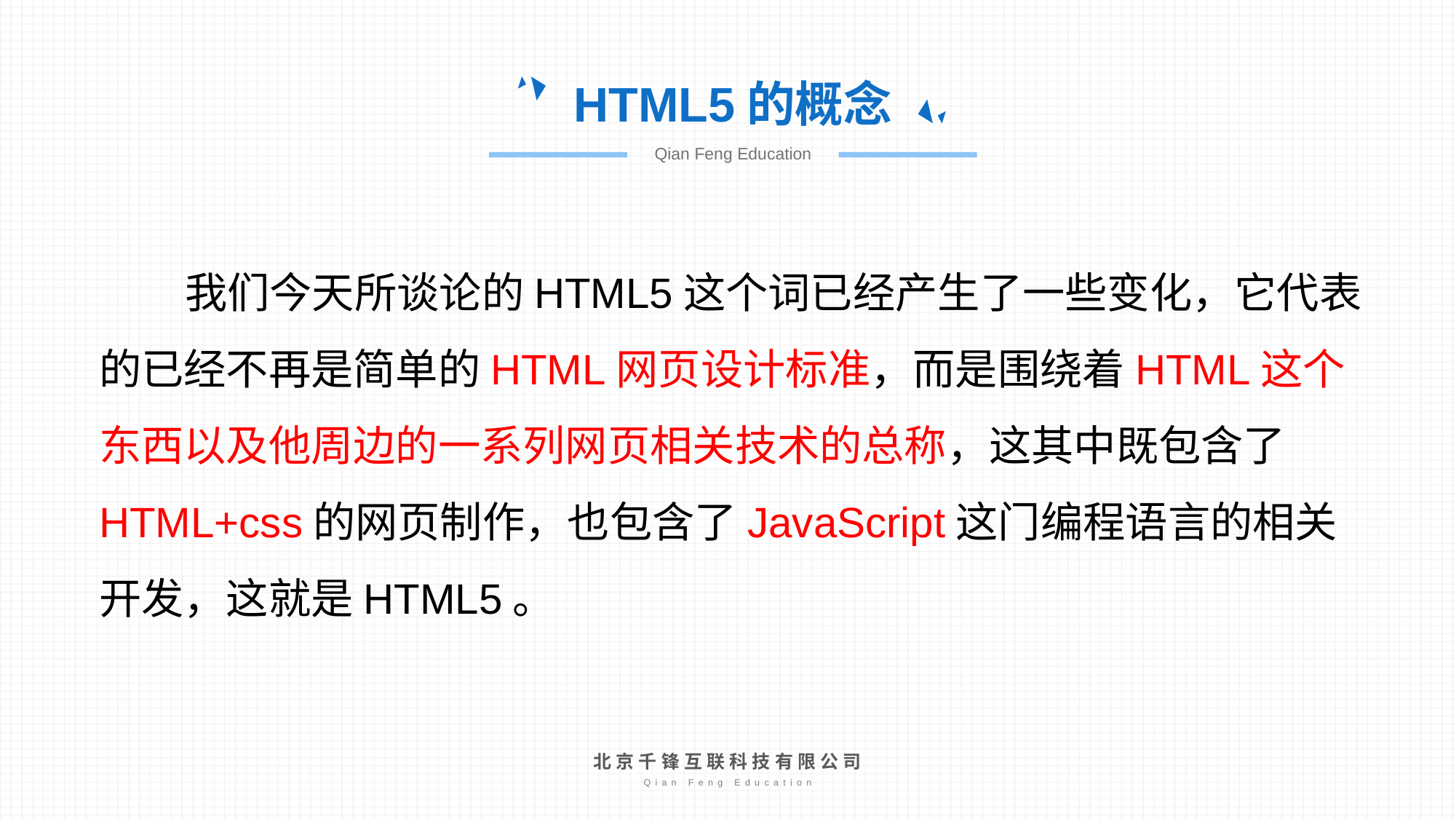

HTML5的概念

Qian Feng Education

我们今天所谈论的HTML5这个词已经产生了一些变化，它代表的已经不再是简单的HTML网页设计标准，而是围绕着HTML这个东西以及他周边的一系列网页相关技术的总称，这其中既包含了HTML+css的网页制作，也包含了JavaScript这门编程语言的相关开发，这就是HTML5。
北京千锋互联科技有限公司
Qian Feng Education